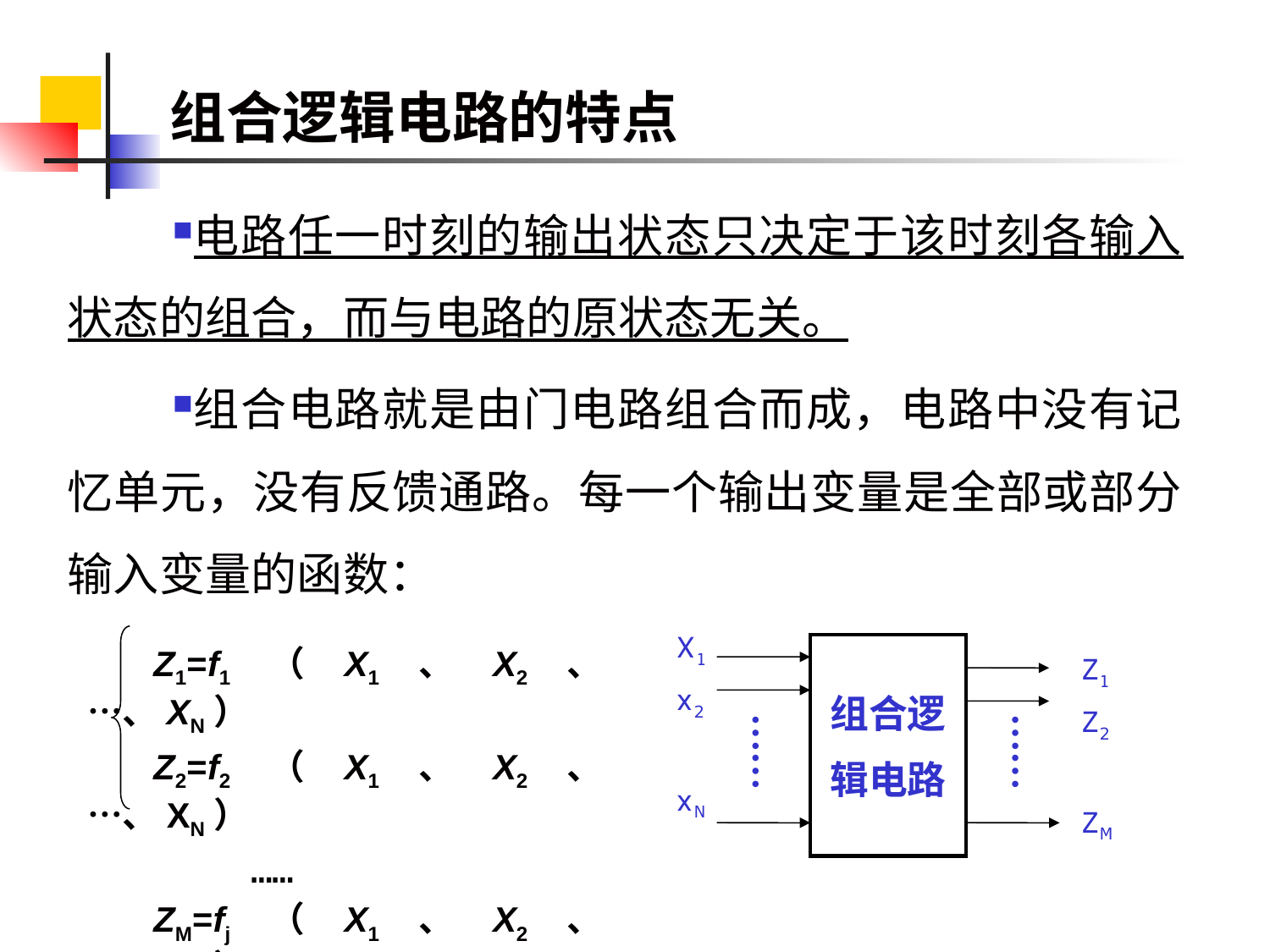

组合逻辑电路的特点
电路任一时刻的输出状态只决定于该时刻各输入状态的组合，而与电路的原状态无关。
组合电路就是由门电路组合而成，电路中没有记忆单元，没有反馈通路。每一个输出变量是全部或部分输入变量的函数：
X1
x2

xN
组合逻
辑电路

……

……

Z1
Z2

ZM

Z1=f1（X1、X2、…、XN）
Z2=f2（X1、X2、…、XN）
          ……
ZM=fj（X1、X2、…、XN）